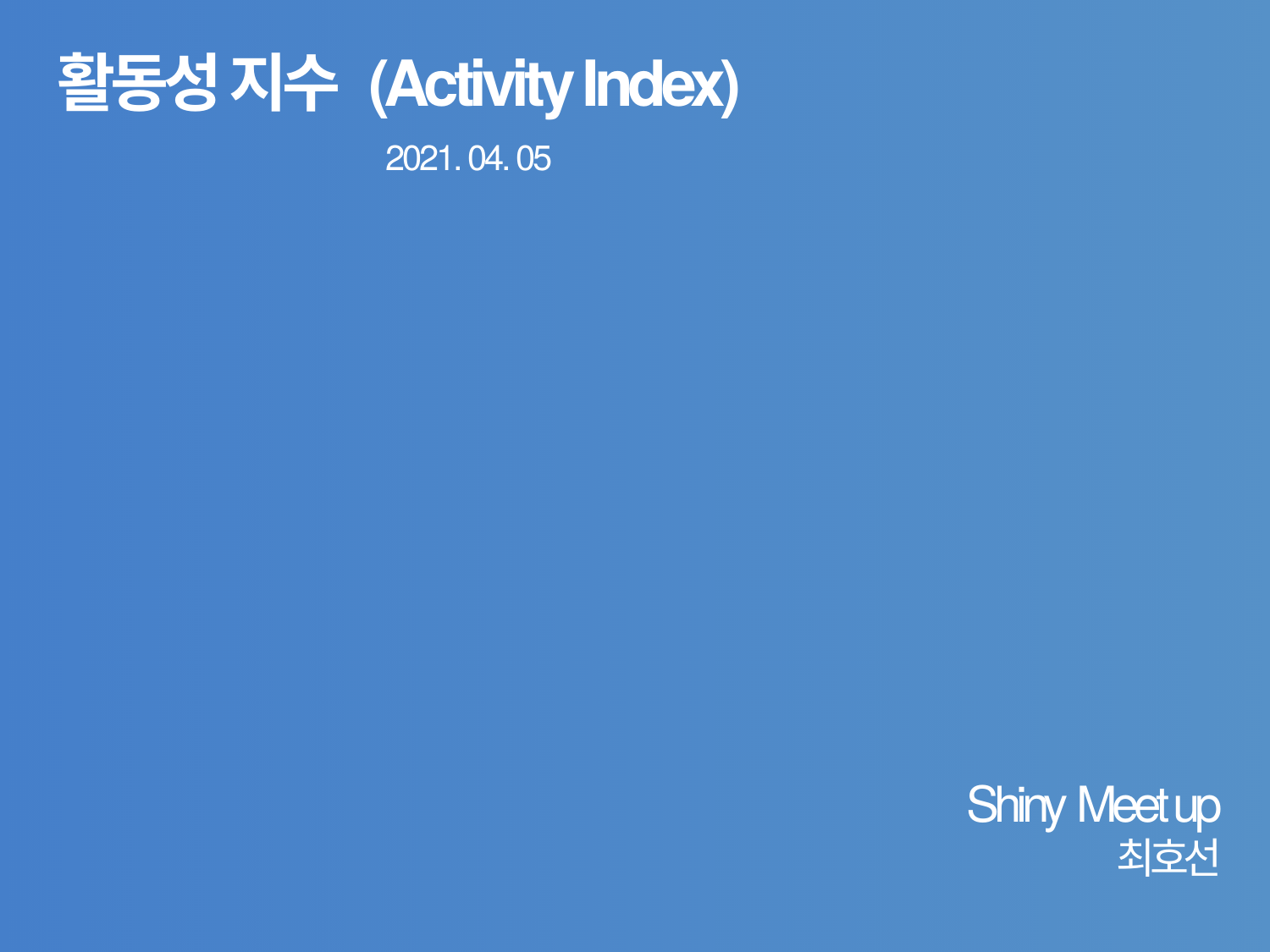

활동성 지수 (Activity Index)
2021. 04. 05
Shiny Meet up
최호선